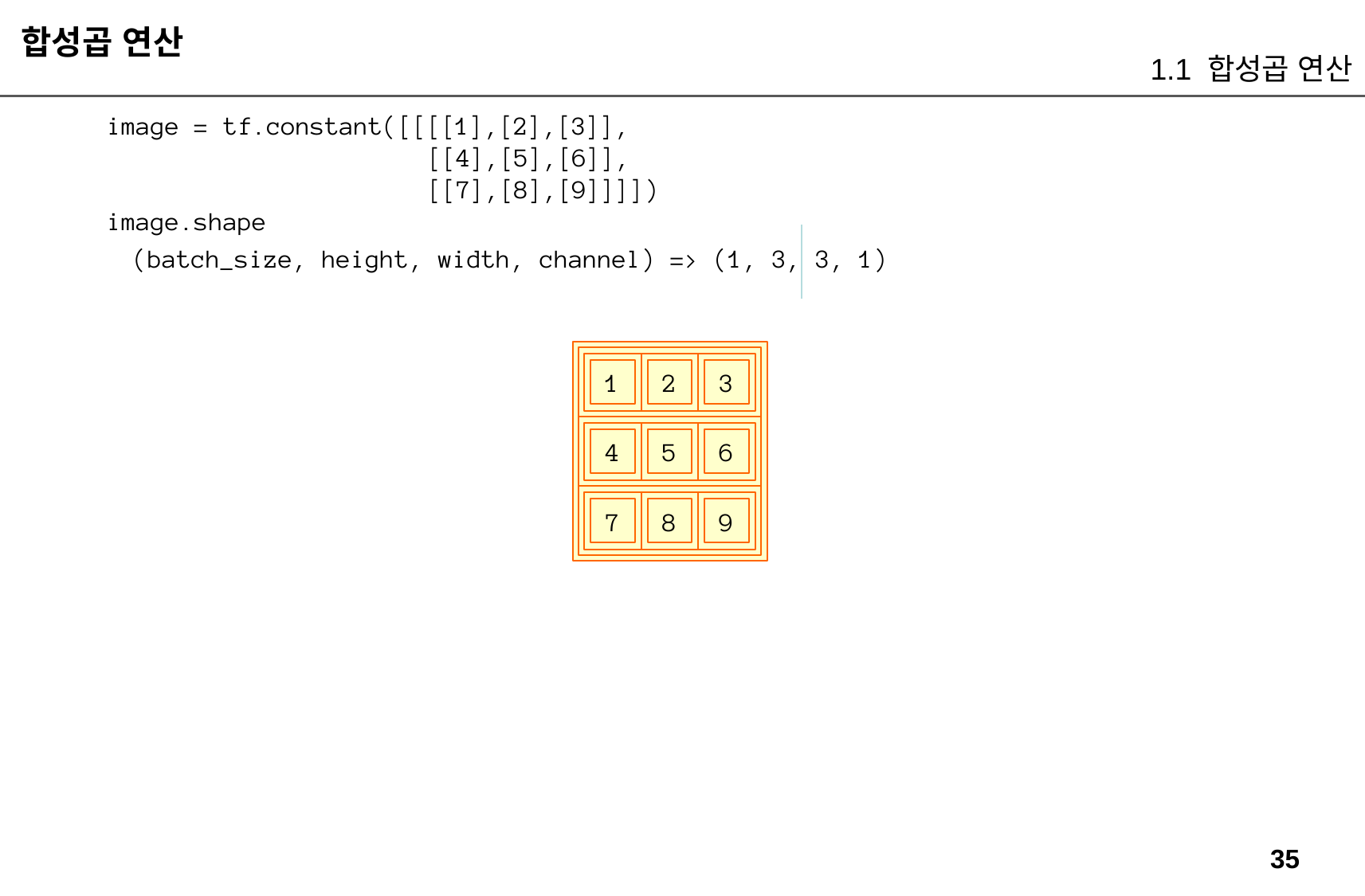

합성곱 연산
1.1 합성곱 연산
image = tf.constant([[[[1],[2],[3]],
                      [[4],[5],[6]],
                      [[7],[8],[9]]]])
image.shape
(batch_size, height, width, channel) => (1, 3, 3, 1)

1
2
3

5

4
5
6

7
8
9